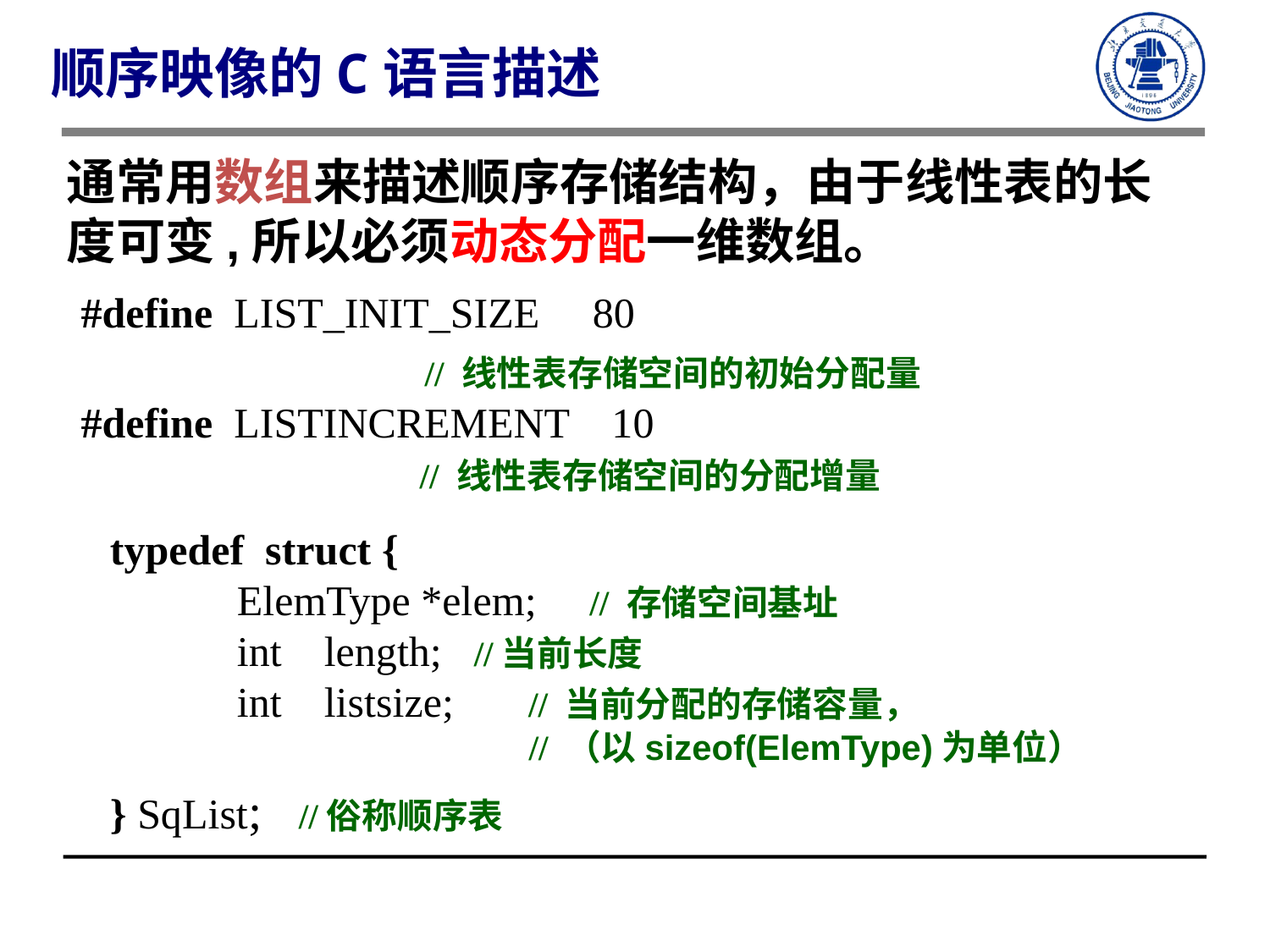

顺序映像的C语言描述
通常用数组来描述顺序存储结构，由于线性表的长度可变,所以必须动态分配一维数组。
#define  LIST_INIT_SIZE     80
                            // 线性表存储空间的初始分配量
#define  LISTINCREMENT    10
                                // 线性表存储空间的分配增量
typedef  struct {
	ElemType *elem;     // 存储空间基址
	int    length;   //当前长度
	int    listsize;       // 当前分配的存储容量，
                                           // （以sizeof(ElemType)为单位）
} SqList;   //俗称顺序表